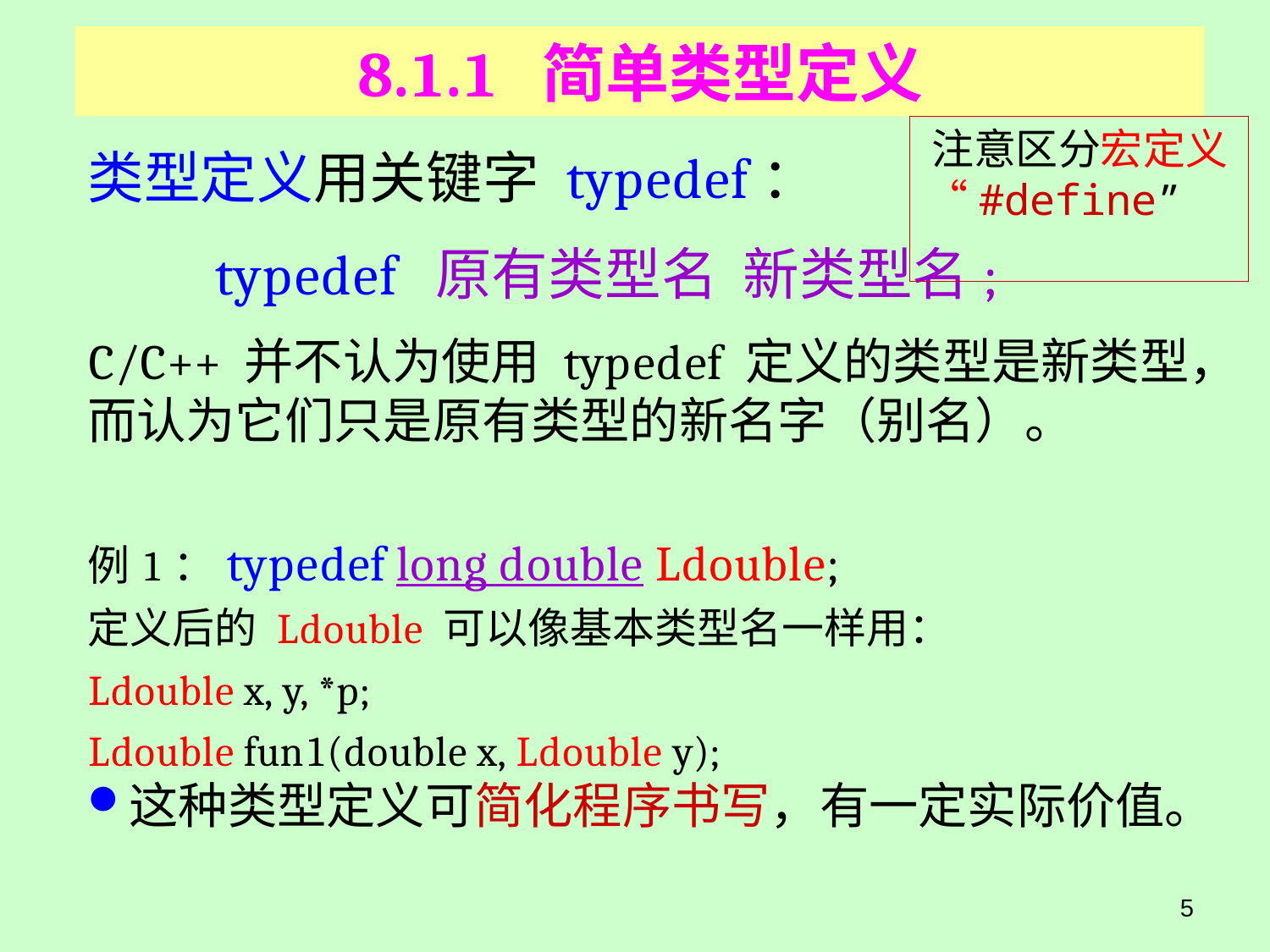

# 8.1.1  简单类型定义
注意区分宏定义“#define”
类型定义用关键字 typedef：
	typedef  原有类型名  新类型名;
C/C++ 并不认为使用 typedef 定义的类型是新类型，而认为它们只是原有类型的新名字（别名）。

例1：typedef long double Ldouble;
定义后的 Ldouble 可以像基本类型名一样用：
Ldouble x, y, *p;
Ldouble fun1(double x, Ldouble y);
这种类型定义可简化程序书写，有一定实际价值。
5
5